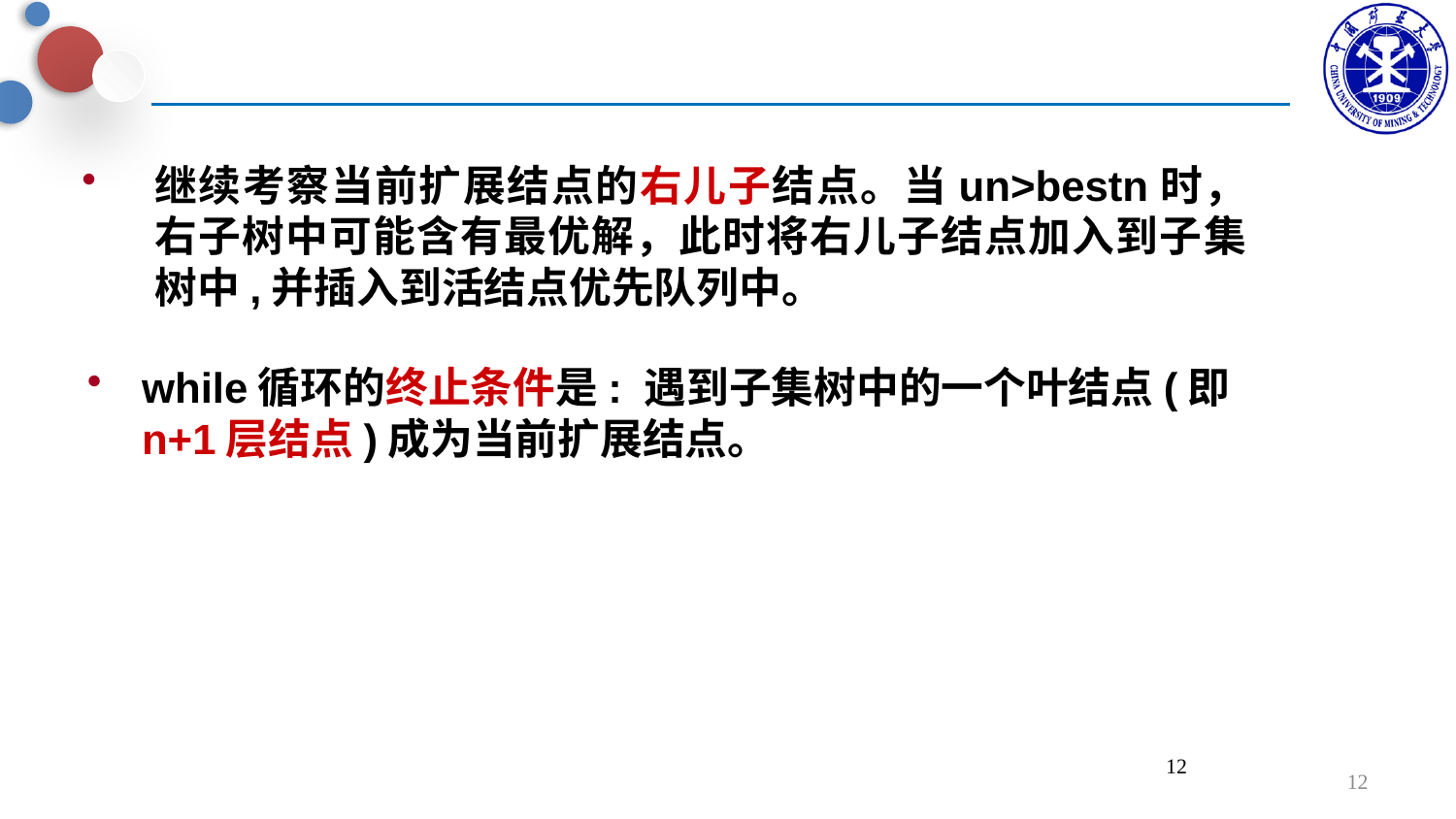

继续考察当前扩展结点的右儿子结点。当un>bestn时，右子树中可能含有最优解，此时将右儿子结点加入到子集树中,并插入到活结点优先队列中。
while循环的终止条件是: 遇到子集树中的一个叶结点(即n+1层结点)成为当前扩展结点。
12
12